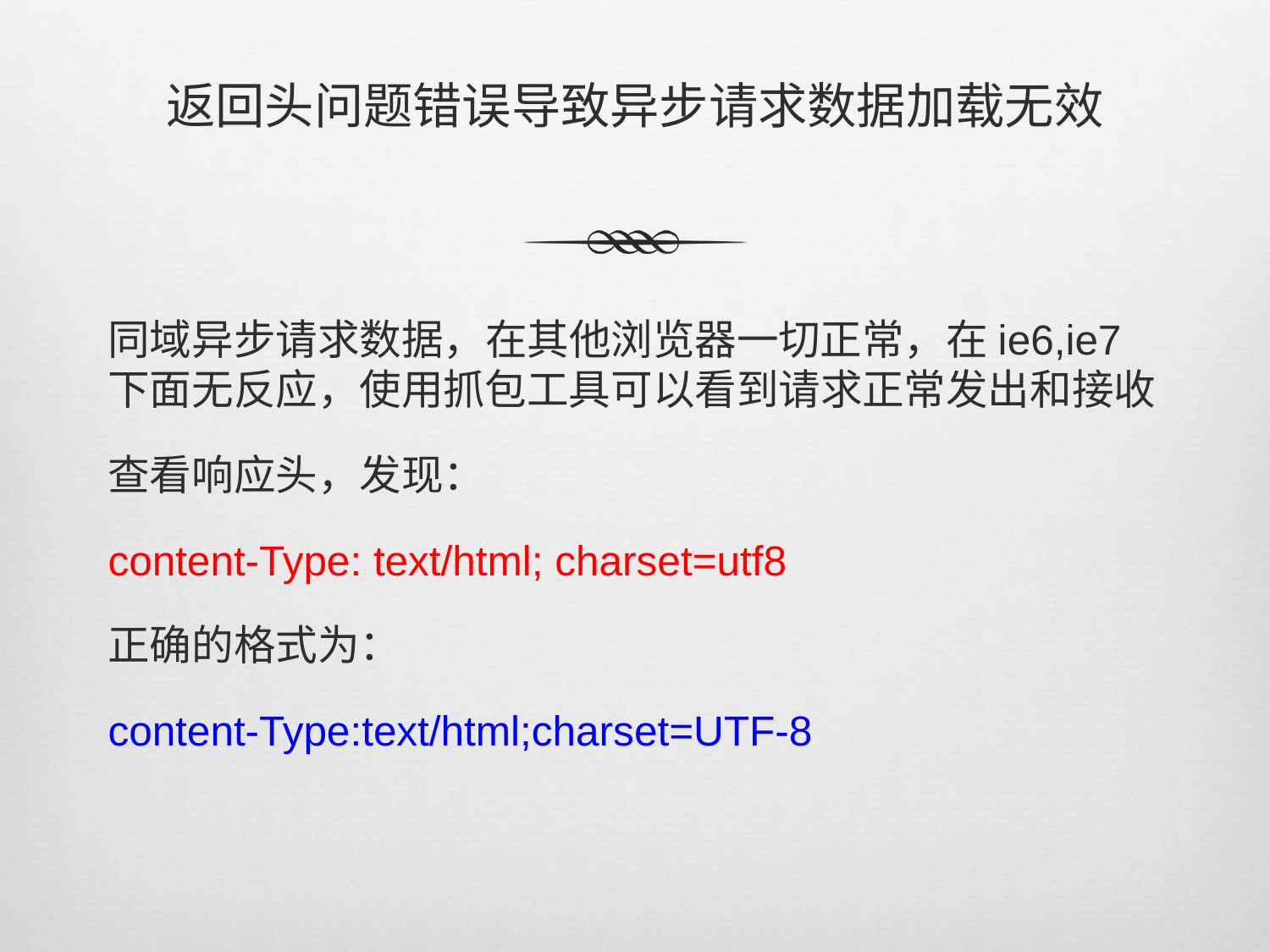

# 返回头问题错误导致异步请求数据加载无效
同域异步请求数据，在其他浏览器一切正常，在ie6,ie7下面无反应，使用抓包工具可以看到请求正常发出和接收
查看响应头，发现：
content-Type: text/html; charset=utf8
正确的格式为：
content-Type:text/html;charset=UTF-8